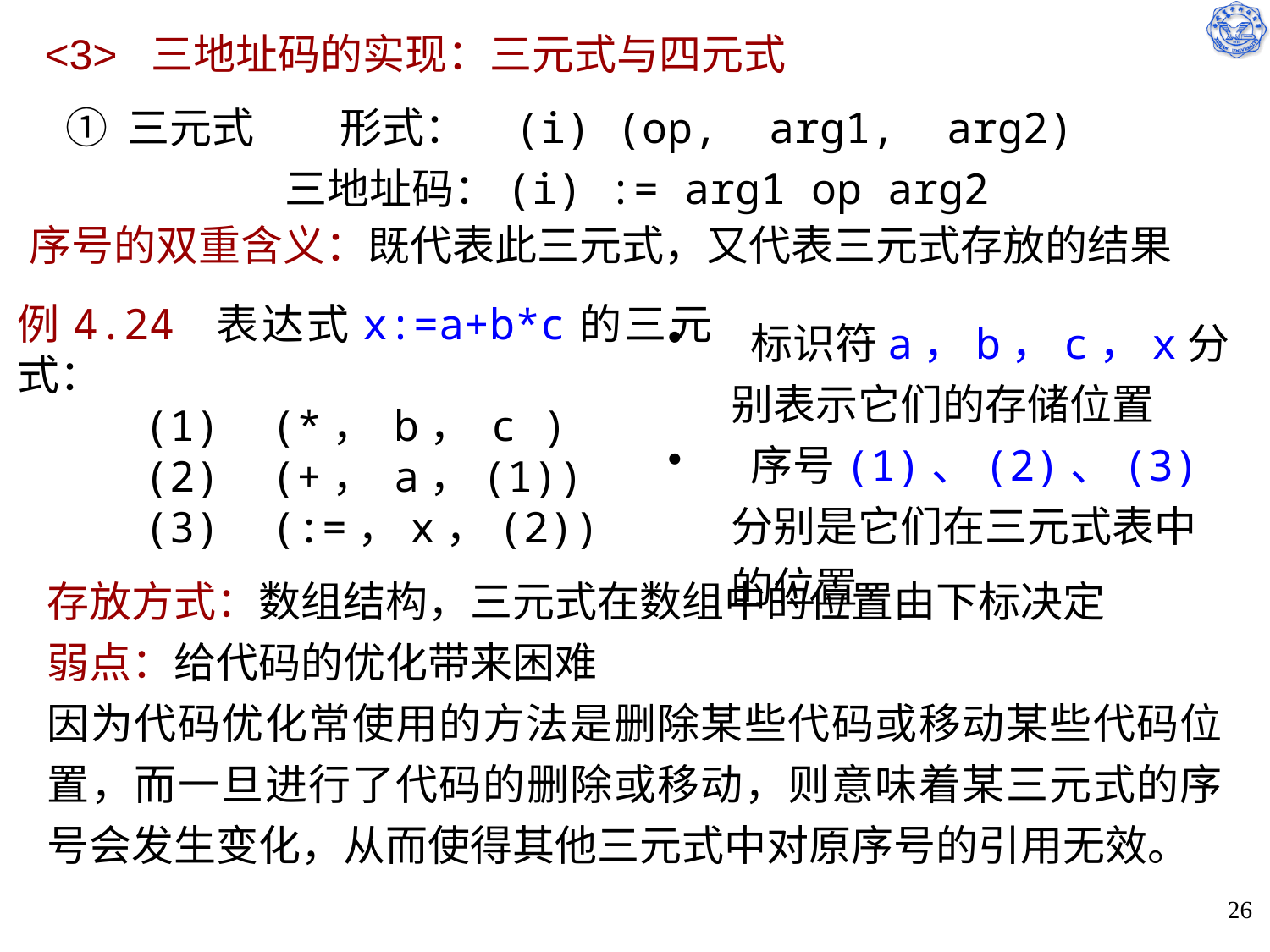

# <3>  三地址码的实现：三元式与四元式
① 三元式         形式：    (i) (op,  arg1,  arg2)
                      三地址码：(i) := arg1 op arg2
序号的双重含义：既代表此三元式，又代表三元式存放的结果
例4.24 表达式x:=a+b*c的三元式：
  	(1)  (*， b， c )
	(2)  (+， a，(1))
	(3)  (:=，x，(2))
 标识符a，b，c，x分别表示它们的存储位置
 序号(1)、(2)、(3)分别是它们在三元式表中的位置
存放方式：数组结构，三元式在数组中的位置由下标决定
弱点：给代码的优化带来困难
因为代码优化常使用的方法是删除某些代码或移动某些代码位置，而一旦进行了代码的删除或移动，则意味着某三元式的序号会发生变化，从而使得其他三元式中对原序号的引用无效。
26